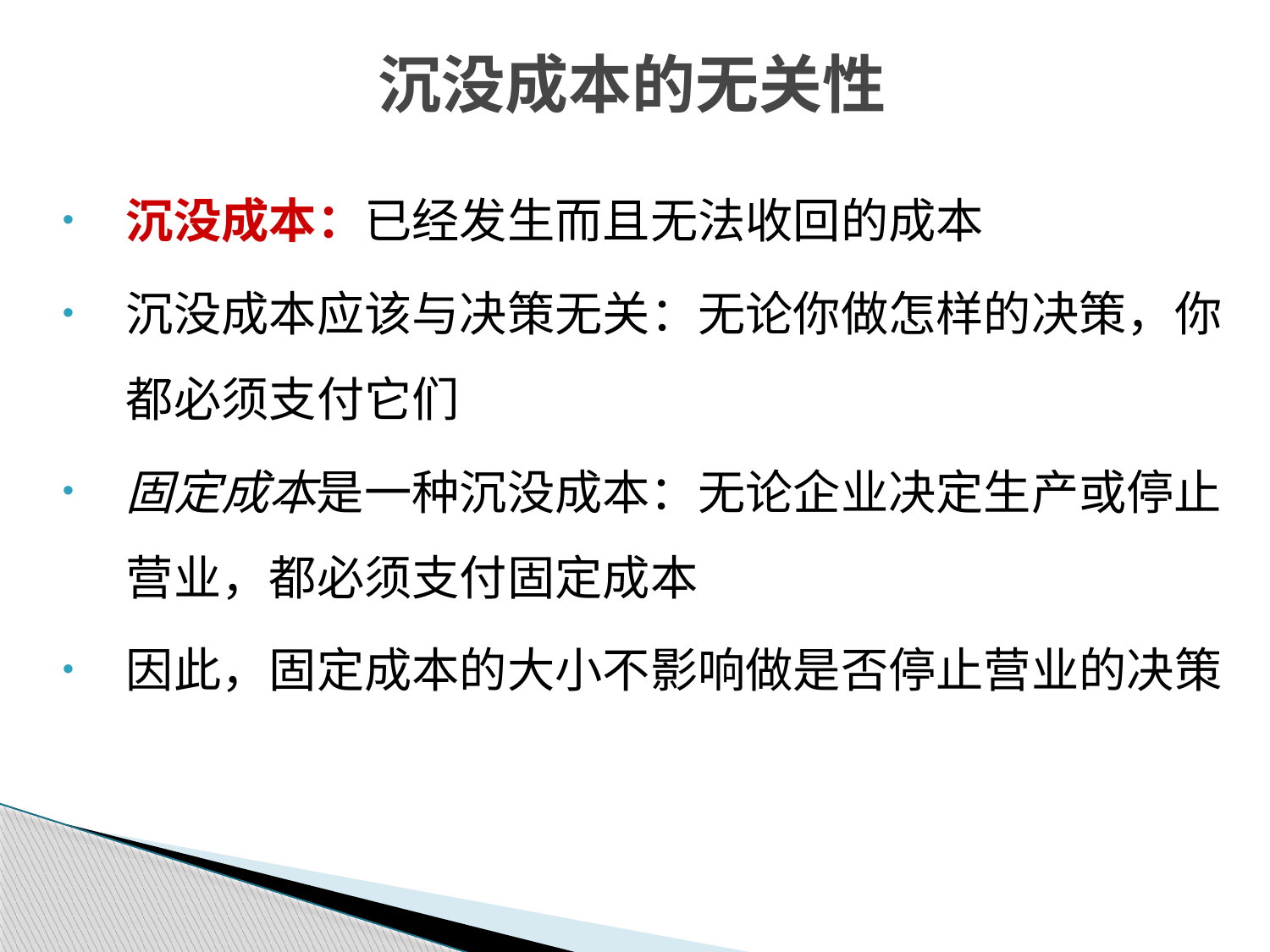

沉没成本的无关性
沉没成本：已经发生而且无法收回的成本
沉没成本应该与决策无关：无论你做怎样的决策，你都必须支付它们
固定成本是一种沉没成本：无论企业决定生产或停止营业，都必须支付固定成本
因此，固定成本的大小不影响做是否停止营业的决策